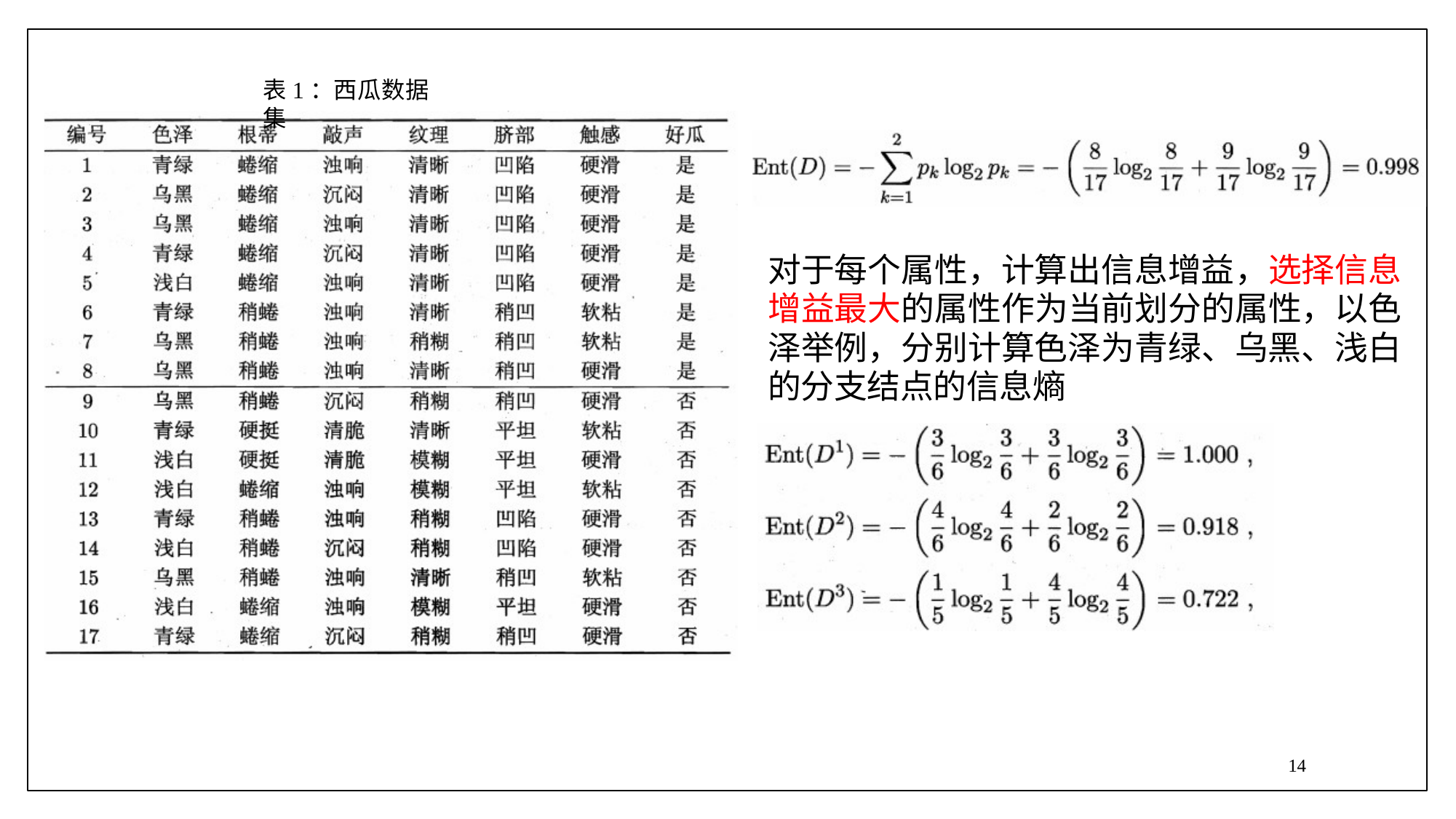

表1：西瓜数据集

# 对于每个属性，计算出信息增益，选择信息 增益最大的属性作为当前划分的属性，以色 泽举例，分别计算色泽为青绿、乌黑、浅白 的分支结点的信息熵

14